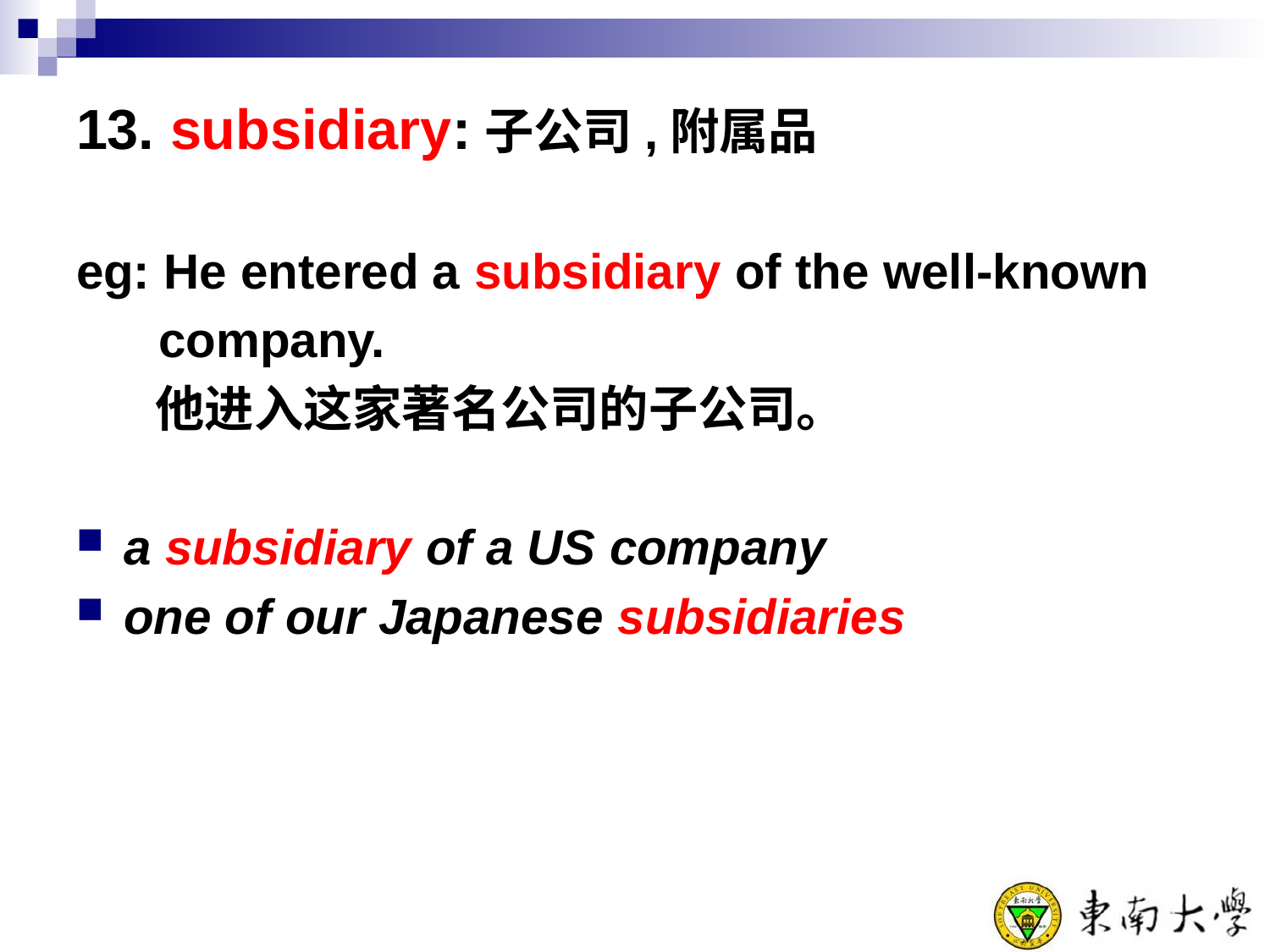

13. subsidiary:子公司,附属品

eg: He entered a subsidiary of the well-known
      company.
      他进入这家著名公司的子公司。

a subsidiary of a US company
one of our Japanese subsidiaries